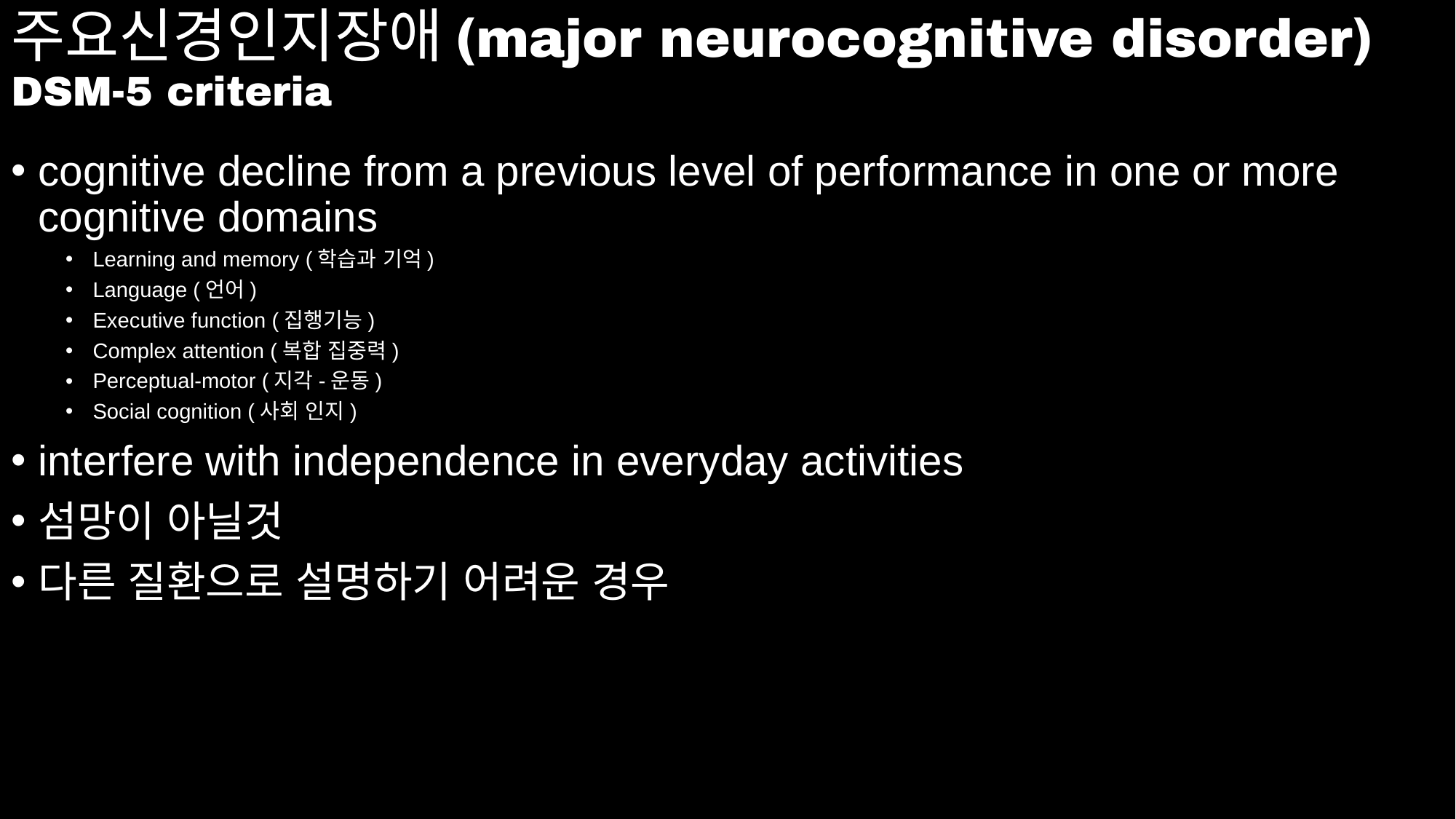

# 주요신경인지장애(major neurocognitive disorder) DSM-5 criteria
cognitive decline from a previous level of performance in one or more cognitive domains
Learning and memory (학습과 기억)
Language (언어)
Executive function (집행기능)
Complex attention (복합 집중력)
Perceptual-motor (지각-운동)
Social cognition (사회 인지)
interfere with independence in everyday activities
섬망이 아닐것
다른 질환으로 설명하기 어려운 경우